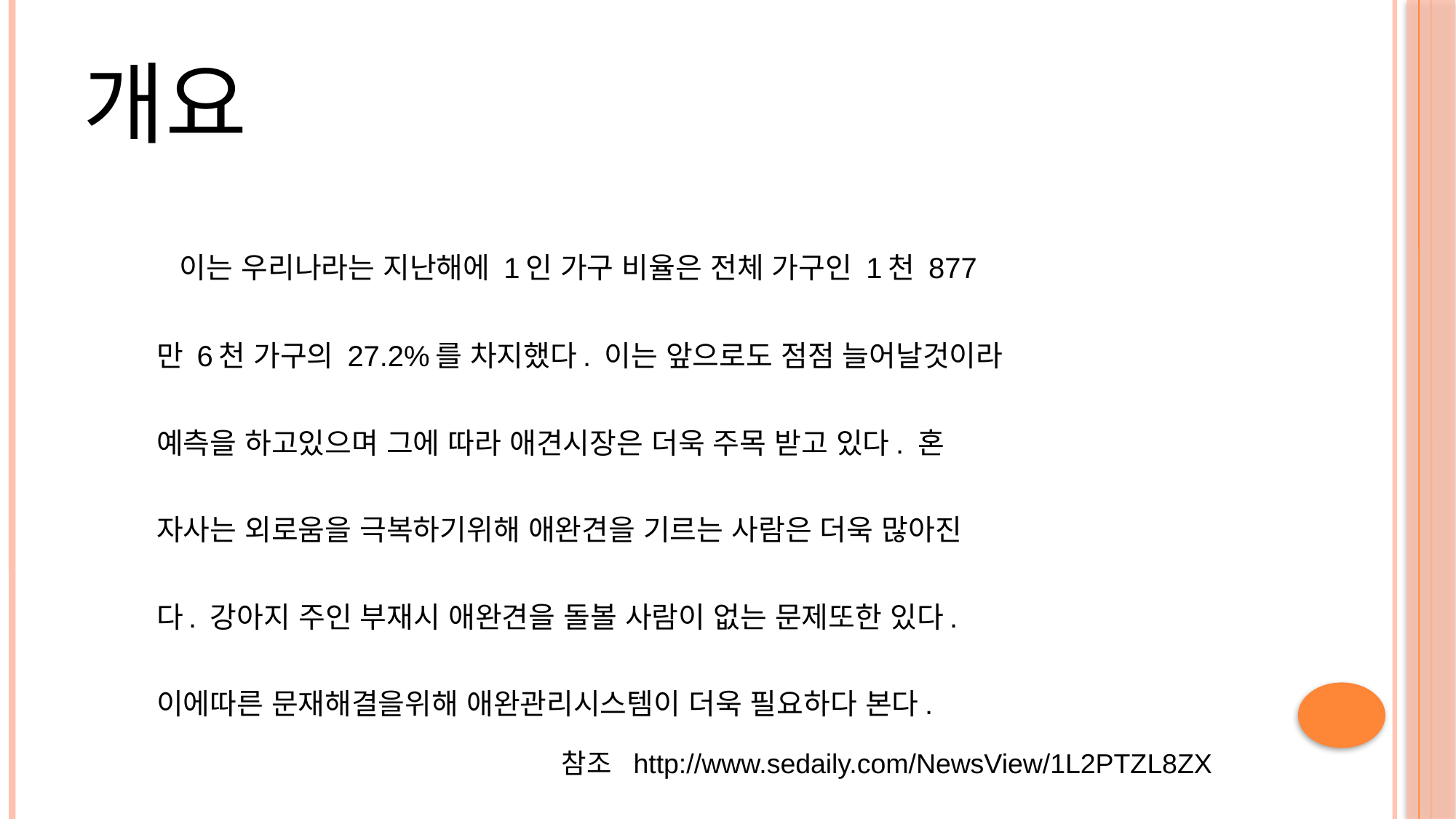

# 개요

  이는 우리나라는 지난해에 1인 가구 비율은 전체 가구인 1천 877

만 6천 가구의 27.2%를 차지했다. 이는 앞으로도 점점 늘어날것이라

예측을 하고있으며 그에 따라 애견시장은 더욱 주목 받고 있다. 혼

자사는 외로움을 극복하기위해 애완견을 기르는 사람은 더욱 많아진

다. 강아지 주인 부재시 애완견을 돌볼 사람이 없는 문제또한 있다.

이에따른 문재해결을위해 애완관리시스템이 더욱 필요하다 본다.
참조  http://www.sedaily.com/NewsView/1L2PTZL8ZX